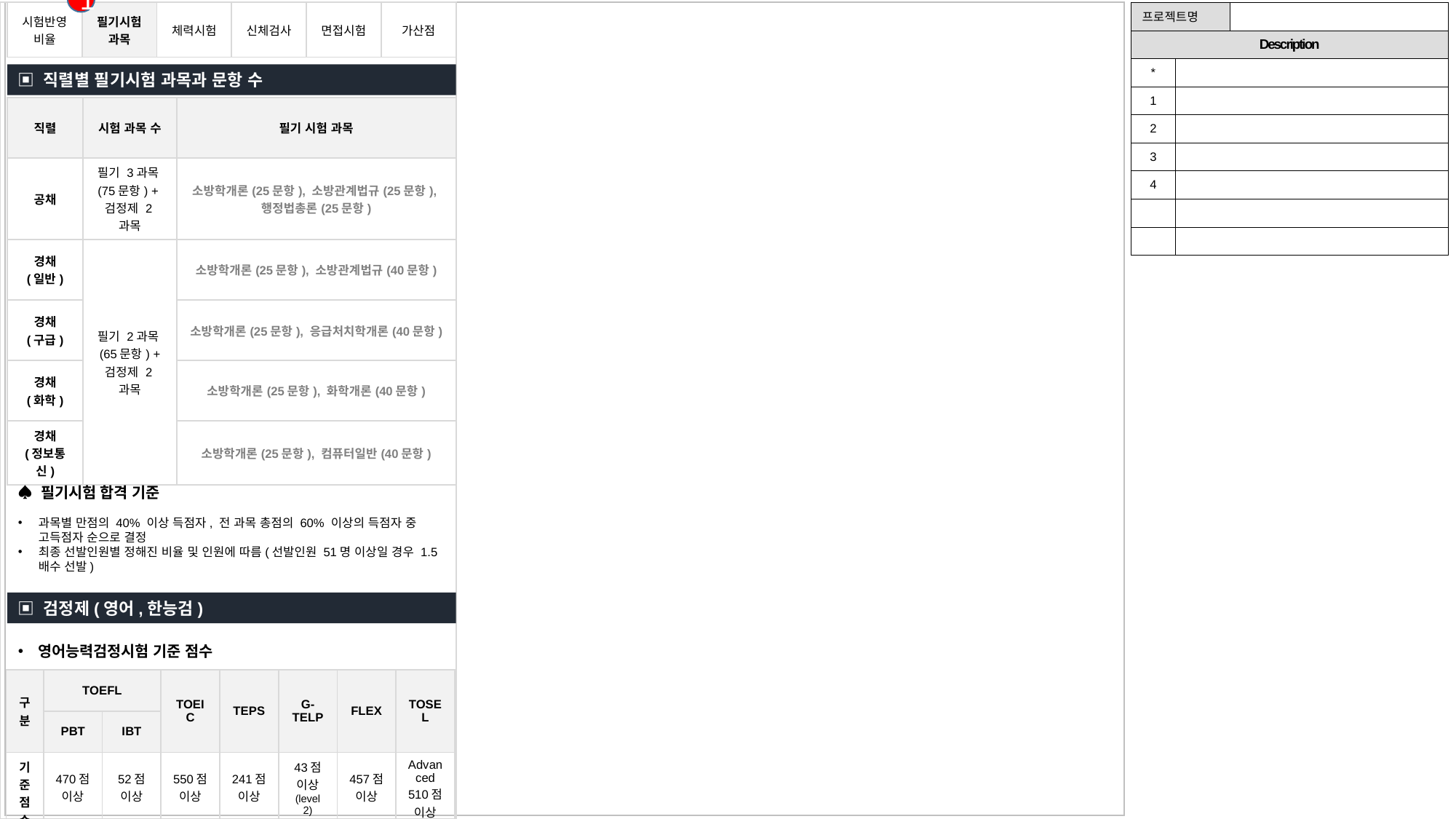

1

| 시험반영비율 | 필기시험과목 | 체력시험 | 신체검사 | 면접시험 | 가산점 |
| --- | --- | --- | --- | --- | --- |
| 프로젝트명 |  |  |
| --- | --- | --- |
| Description |  |  |
| \* |  |  |
| 1 |  |  |
| 2 |  |  |
| 3 |  |  |
| 4 |  |  |
|  |  |  |
|  |  |  |
▣ 직렬별 필기시험 과목과 문항 수
| 직렬 | 시험 과목 수 | 필기 시험 과목 |
| --- | --- | --- |
| 공채 | 필기 3과목(75문항) + 검정제 2과목 | 소방학개론(25문항), 소방관계법규(25문항), 행정법총론(25문항) |
| 경채 (일반) | 필기 2과목(65문항) + 검정제 2과목 | 소방학개론(25문항), 소방관계법규(40문항) |
| 경채 (구급) |  | 소방학개론(25문항), 응급처치학개론(40문항) |
| 경채 (화학) |  | 소방학개론(25문항), 화학개론(40문항) |
| 경채 (정보통신) |  | 소방학개론(25문항), 컴퓨터일반(40문항) |
♠ 필기시험 합격 기준
과목별 만점의 40% 이상 득점자, 전 과목 총점의 60% 이상의 득점자 중 고득점자 순으로 결정
최종 선발인원별 정해진 비율 및 인원에 따름(선발인원 51명 이상일 경우 1.5배수 선발)
▣ 검정제(영어,한능검)
영어능력검정시험 기준 점수
| 구분 | TOEFL |  | TOEIC | TEPS | G-TELP | FLEX | TOSEL |
| --- | --- | --- | --- | --- | --- | --- | --- |
|  | PBT | IBT |  |  |  |  |  |
| 기준점수 | 470점 이상 | 52점 이상 | 550점 이상 | 241점 이상 | 43점 이상 (level 2) | 457점 이상 | Advanced 510점 이상 |